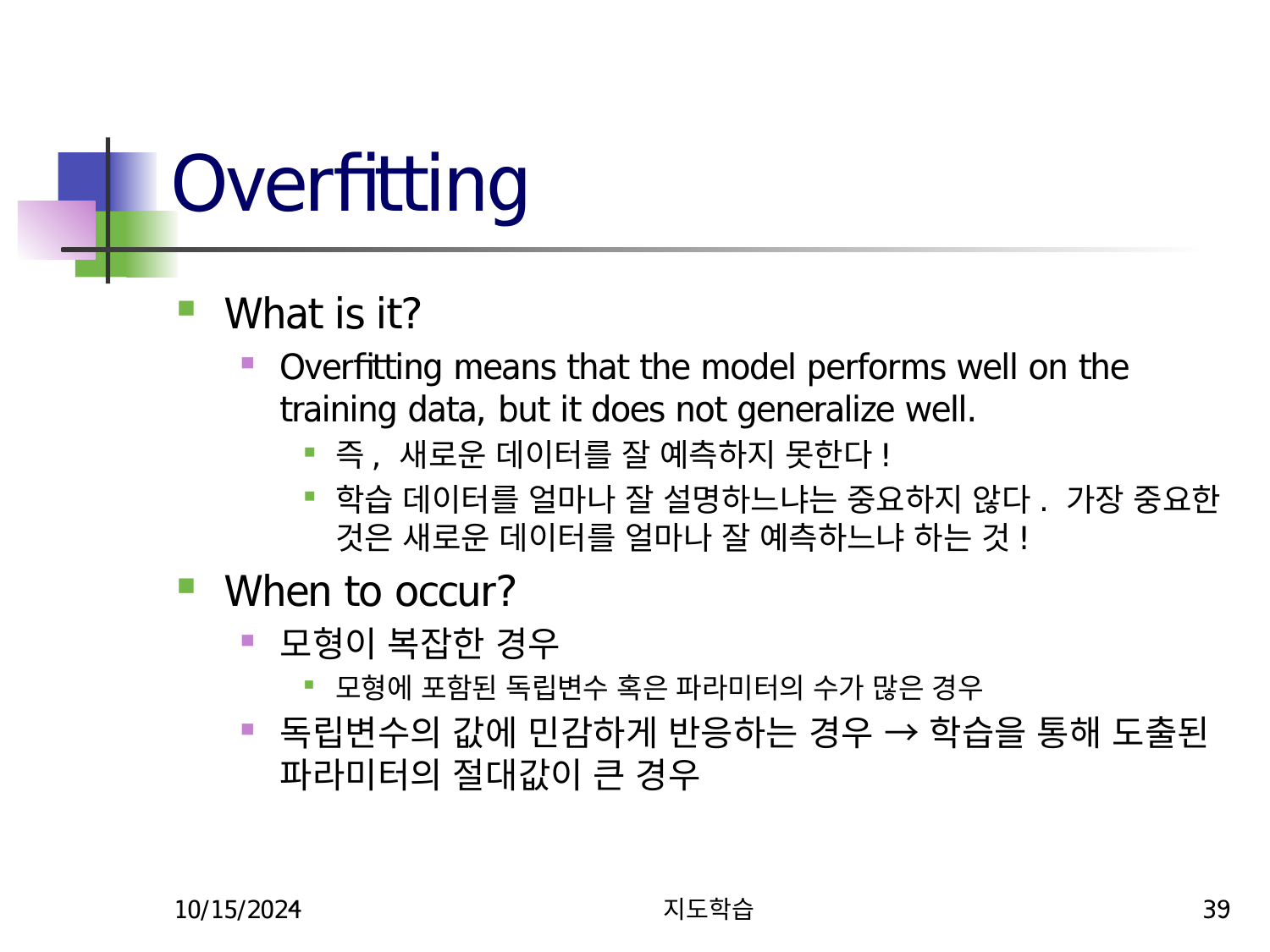

# Overfitting
What is it?
Overfitting means that the model performs well on the training data, but it does not generalize well.
즉, 새로운 데이터를 잘 예측하지 못한다!
학습 데이터를 얼마나 잘 설명하느냐는 중요하지 않다. 가장 중요한 것은 새로운 데이터를 얼마나 잘 예측하느냐 하는 것!
When to occur?
모형이 복잡한 경우
모형에 포함된 독립변수 혹은 파라미터의 수가 많은 경우
독립변수의 값에 민감하게 반응하는 경우 → 학습을 통해 도출된 파라미터의 절대값이 큰 경우
10/15/2024
지도학습
39